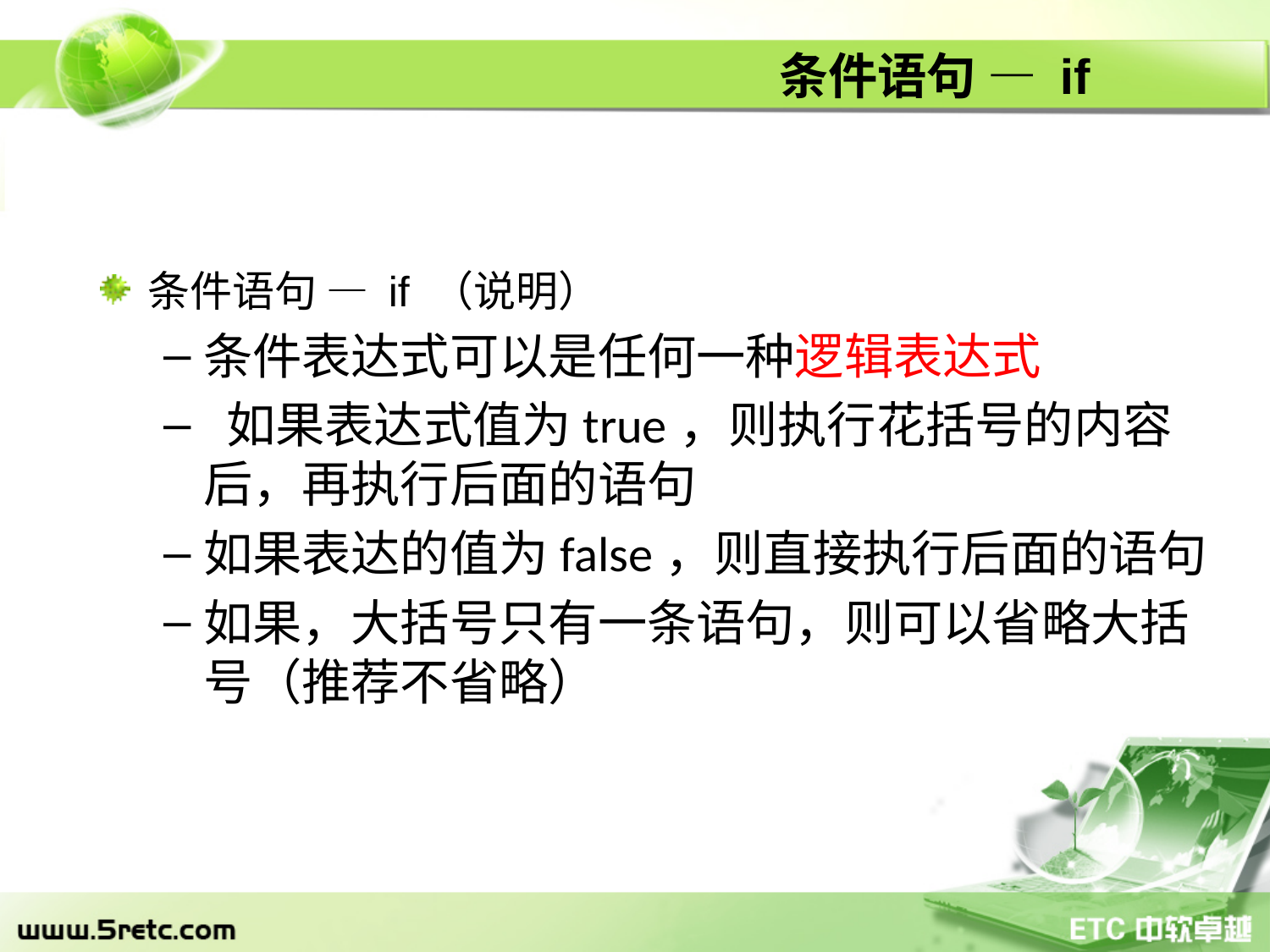

# 条件语句 — if
条件语句 — if （说明）
条件表达式可以是任何一种逻辑表达式
 如果表达式值为true，则执行花括号的内容后，再执行后面的语句
如果表达的值为false，则直接执行后面的语句
如果，大括号只有一条语句，则可以省略大括号（推荐不省略）